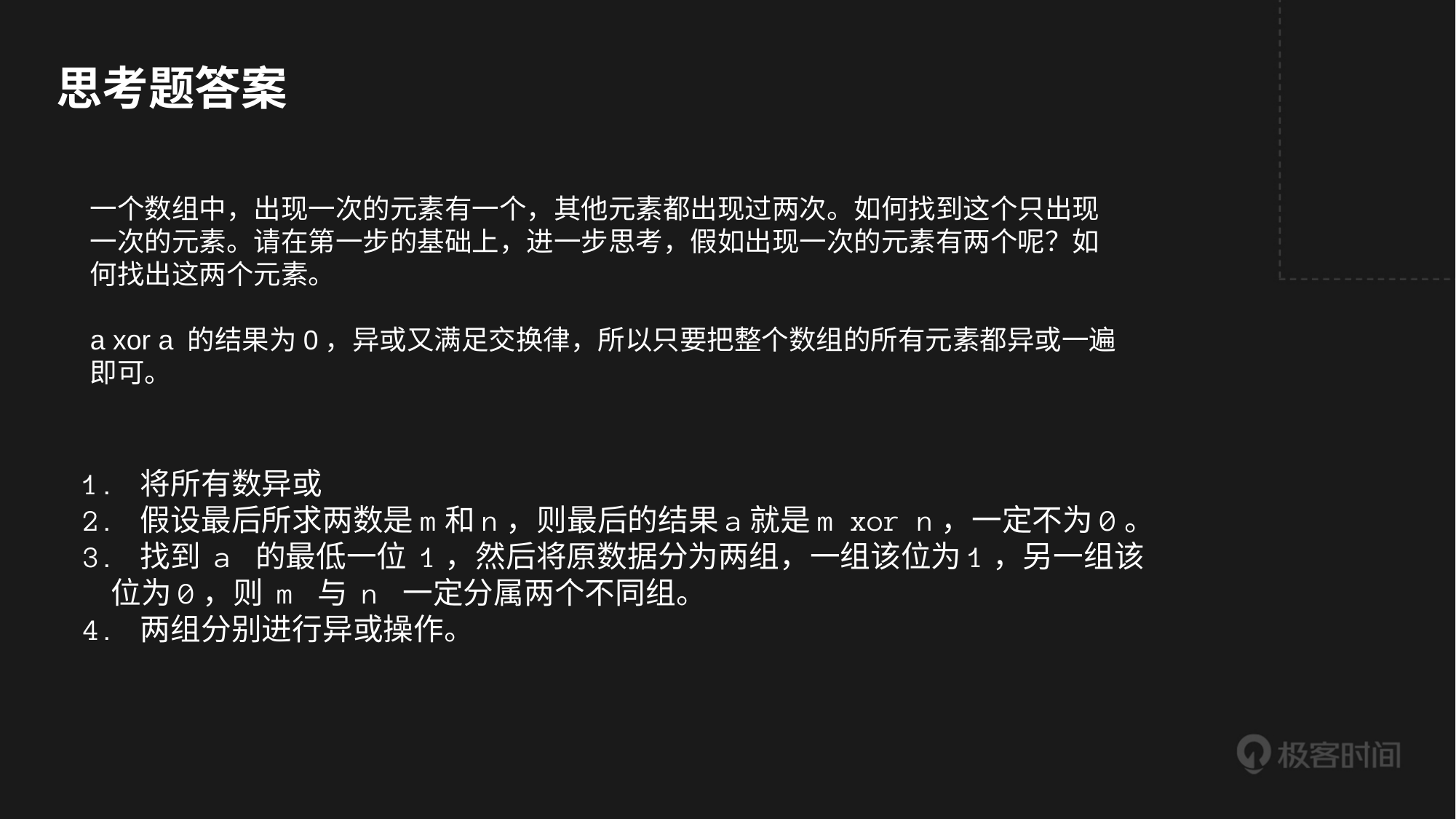

思考题答案
一个数组中，出现一次的元素有一个，其他元素都出现过两次。如何找到这个只出现一次的元素。请在第一步的基础上，进一步思考，假如出现一次的元素有两个呢？如何找出这两个元素。

a xor a 的结果为0，异或又满足交换律，所以只要把整个数组的所有元素都异或一遍即可。
1. 将所有数异或
2. 假设最后所求两数是m和n，则最后的结果a就是m xor n，一定不为0。
3. 找到 a 的最低一位 1，然后将原数据分为两组，一组该位为1，另一组该
   位为0，则 m 与 n 一定分属两个不同组。
4. 两组分别进行异或操作。